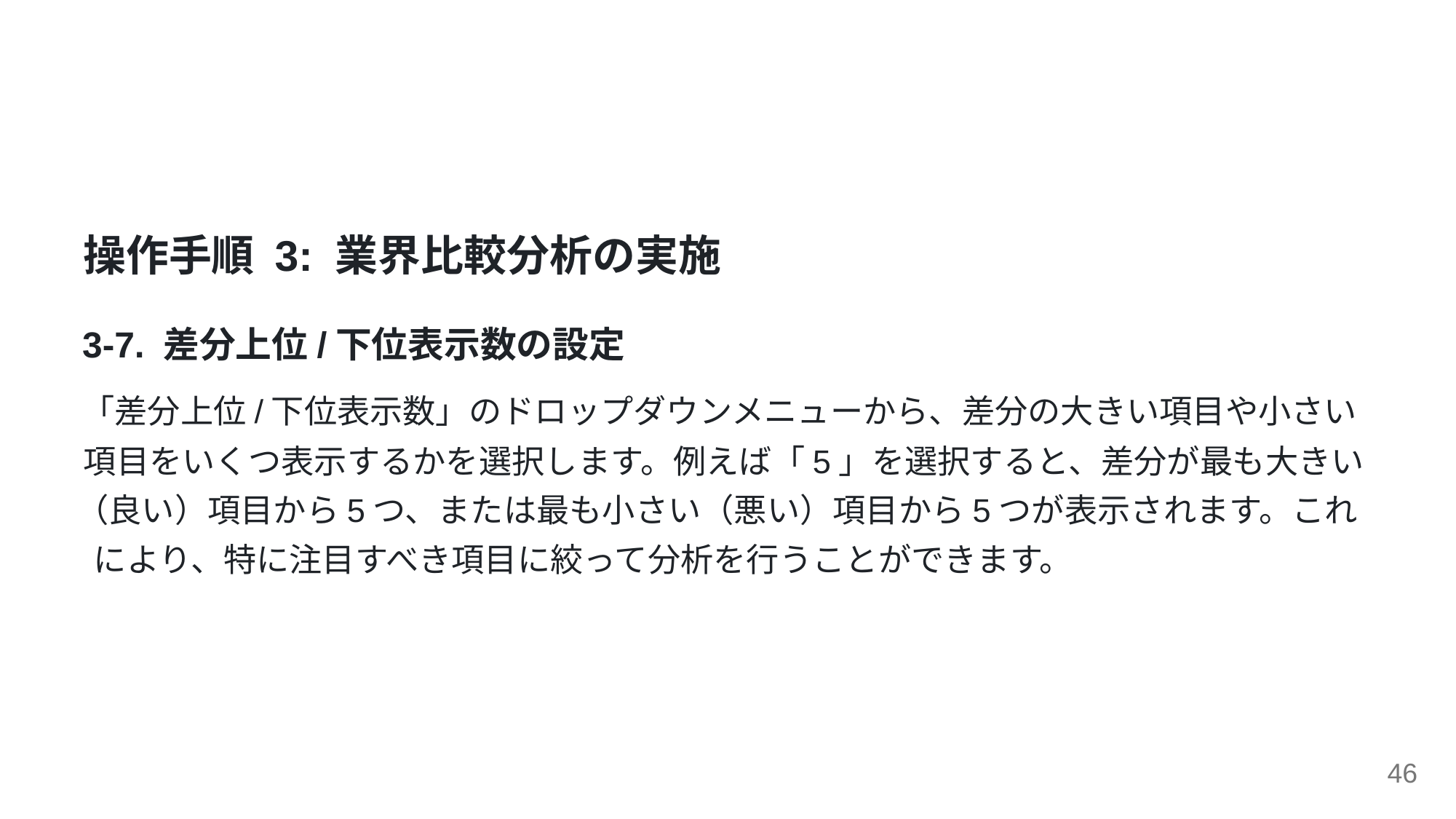

操作⼿順 3: 業界⽐較分析の実施
3-7. 差分上位/下位表⽰数の設定
「差分上位/下位表⽰数」のドロップダウンメニューから、差分の⼤きい項⽬や⼩さい
項⽬をいくつ表⽰するかを選択します。例えば「5」を選択すると、差分が最も⼤きい
（良い）項⽬から5つ、または最も⼩さい（悪い）項⽬から5つが表⽰されます。これ
により、特に注⽬すべき項⽬に絞って分析を⾏うことができます。
46